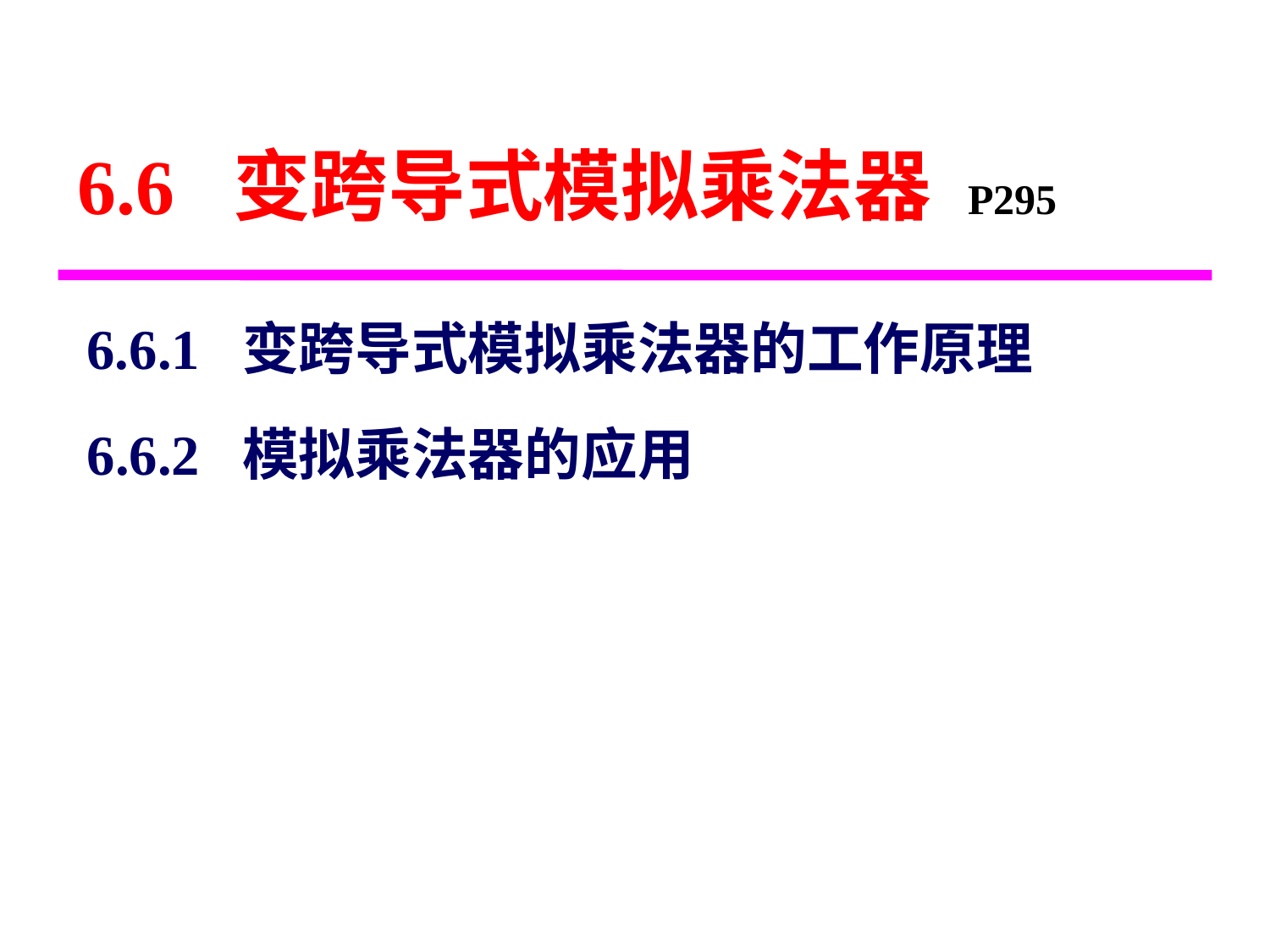

6.6  变跨导式模拟乘法器 P295

6.6.1  变跨导式模拟乘法器的工作原理
6.6.2  模拟乘法器的应用